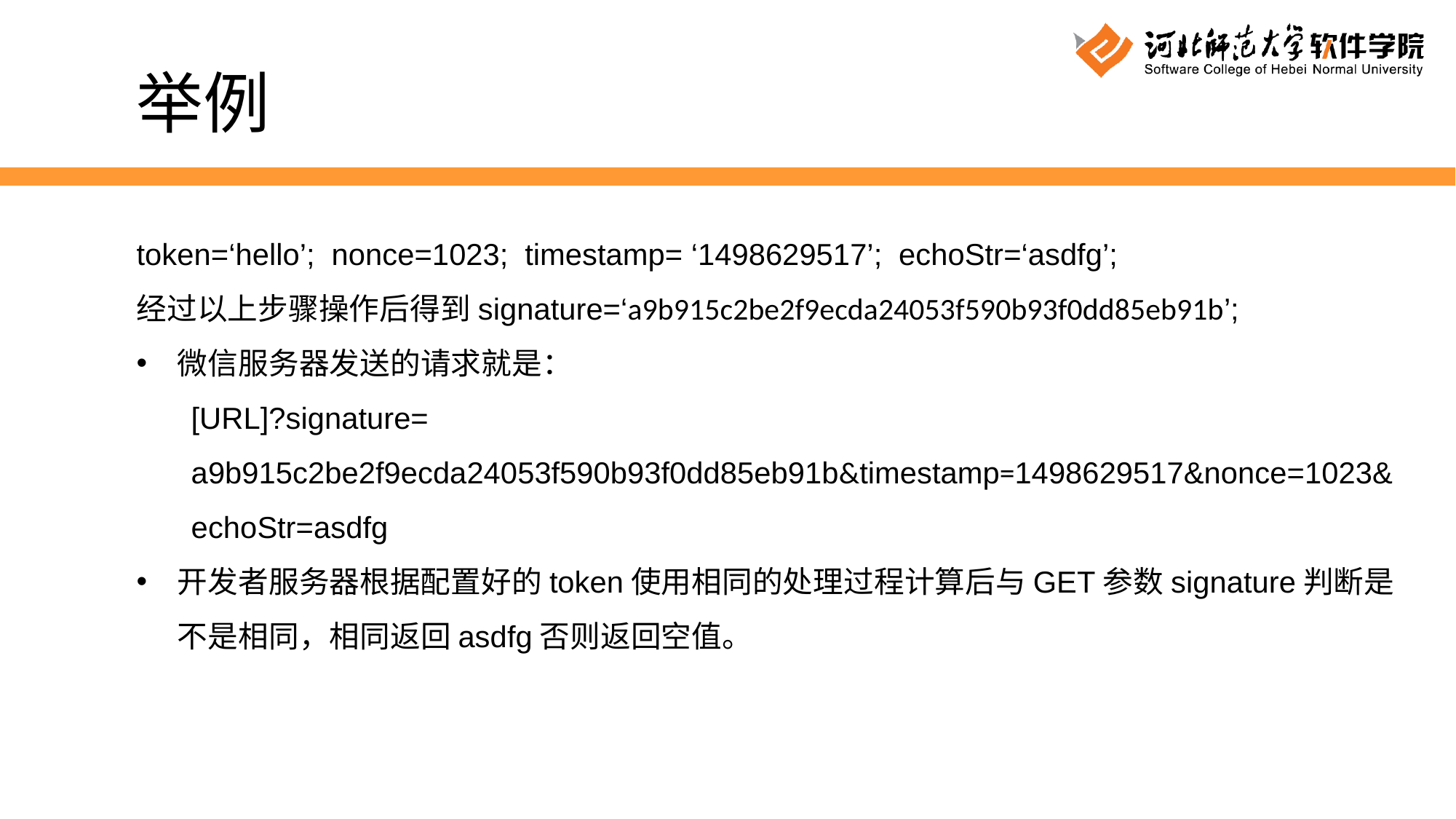

举例
token=‘hello’;  nonce=1023;  timestamp= ‘1498629517’;  echoStr=‘asdfg’;
经过以上步骤操作后得到signature=‘a9b915c2be2f9ecda24053f590b93f0dd85eb91b’;
微信服务器发送的请求就是：
[URL]?signature= a9b915c2be2f9ecda24053f590b93f0dd85eb91b&timestamp=1498629517&nonce=1023&echoStr=asdfg
开发者服务器根据配置好的token使用相同的处理过程计算后与GET参数signature判断是不是相同，相同返回asdfg否则返回空值。